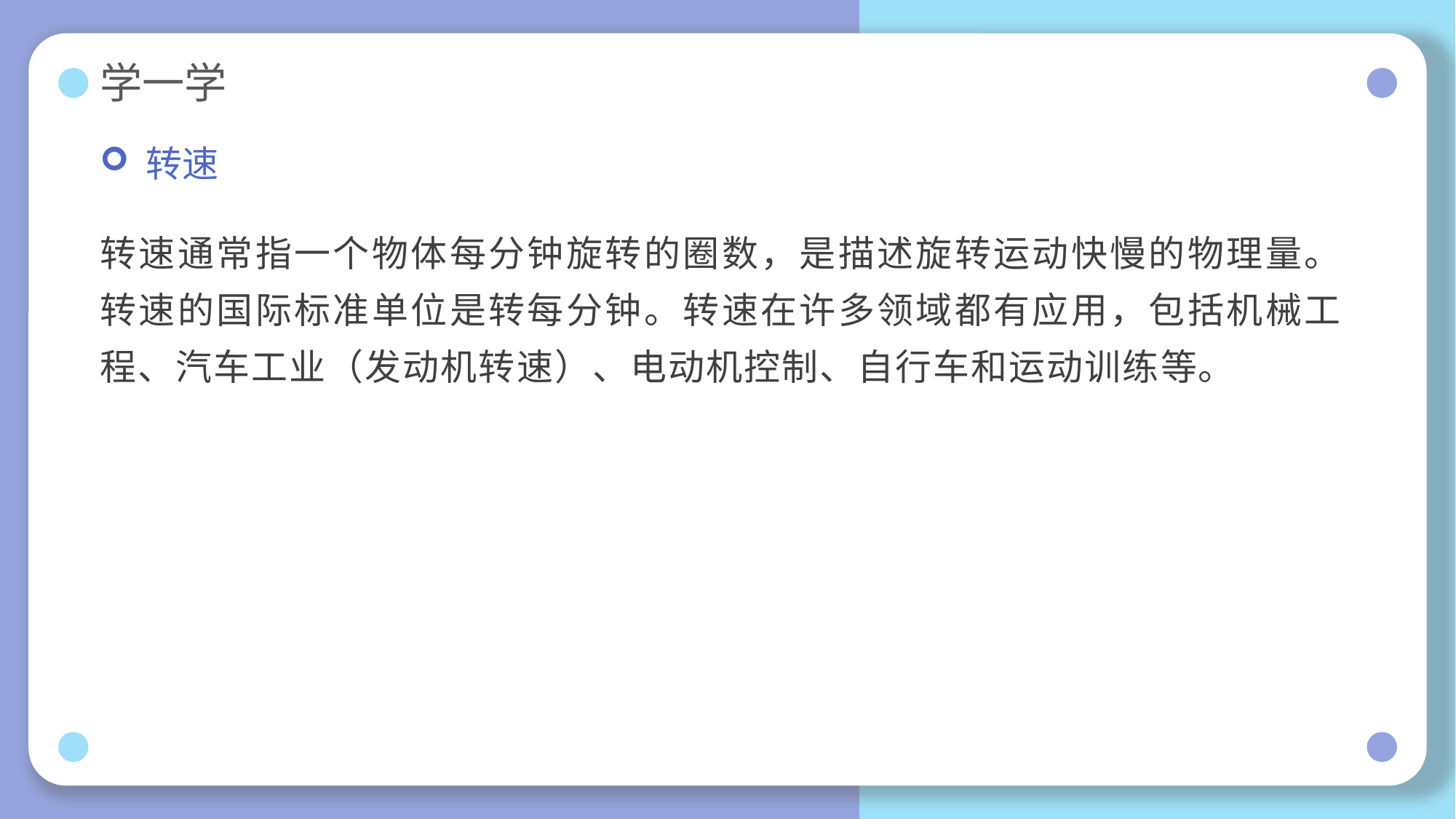

# 学一学
 转速
转速通常指一个物体每分钟旋转的圈数，是描述旋转运动快慢的物理量。转速的国际标准单位是转每分钟。转速在许多领域都有应用，包括机械工程、汽车工业（发动机转速）、电动机控制、自行车和运动训练等。